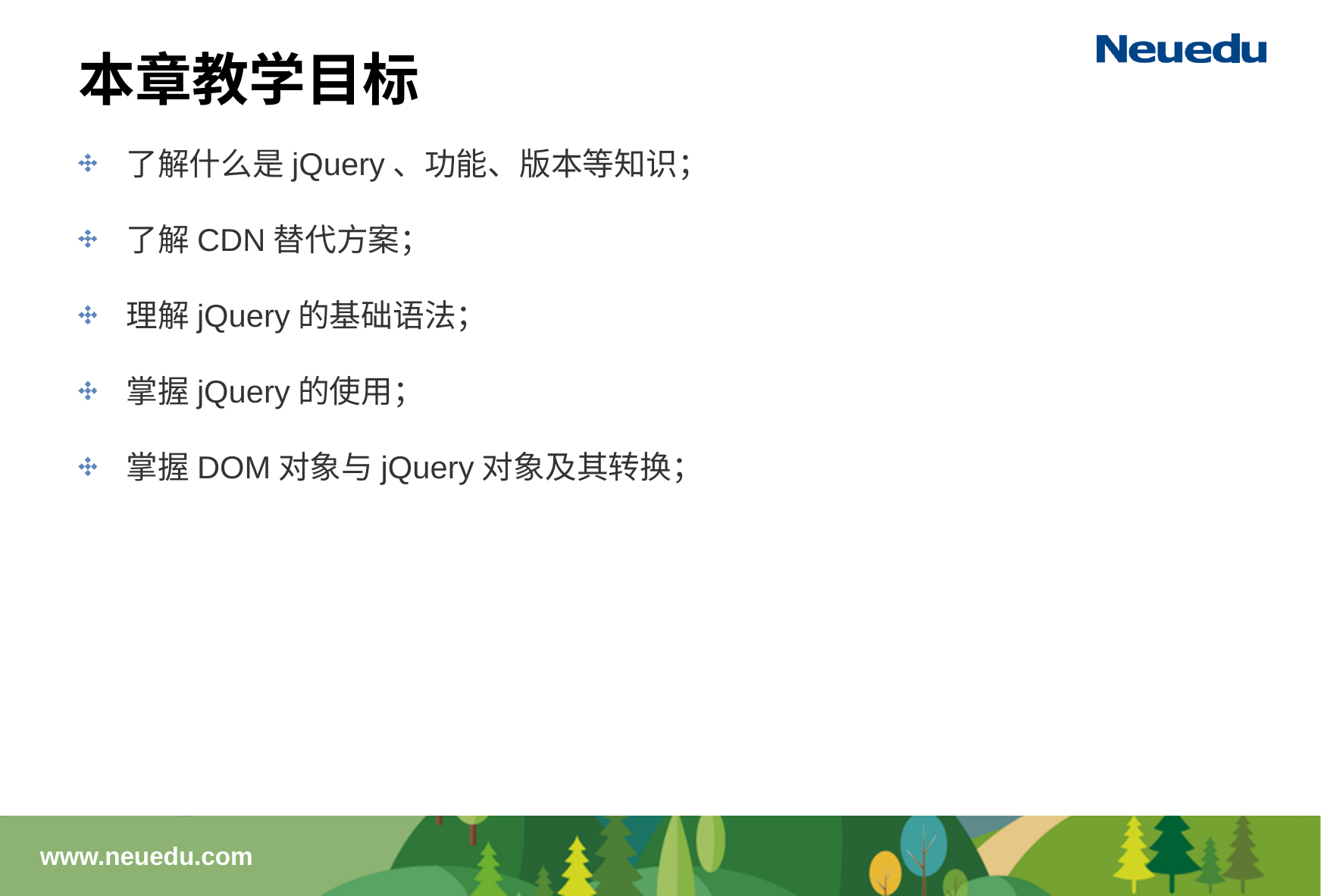

# 本章教学目标
了解什么是jQuery、功能、版本等知识；

了解CDN替代方案；

理解jQuery的基础语法；

掌握jQuery的使用；

掌握DOM对象与jQuery对象及其转换；